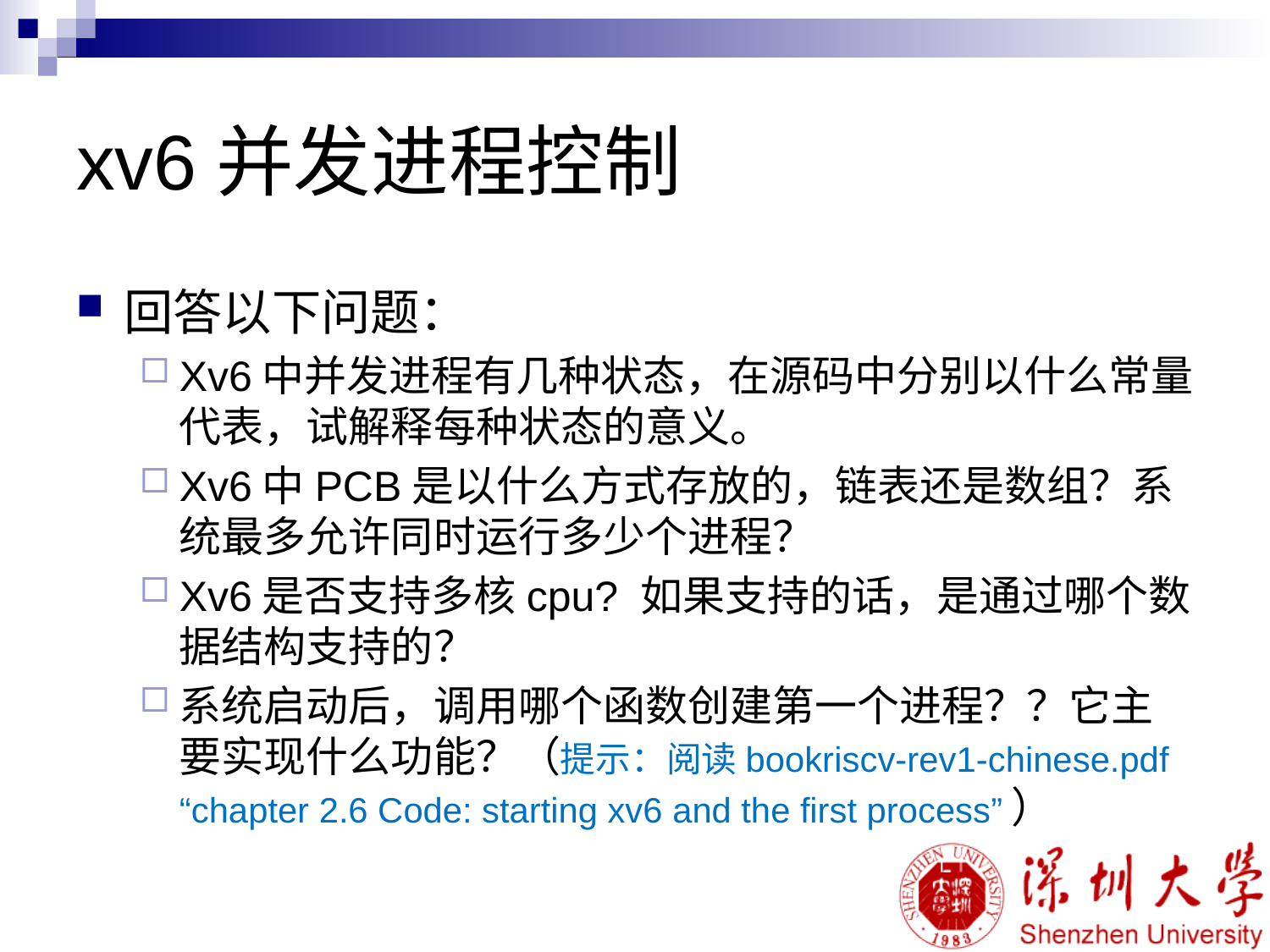

# xv6并发进程控制
回答以下问题：
Xv6中并发进程有几种状态，在源码中分别以什么常量代表，试解释每种状态的意义。
Xv6中PCB是以什么方式存放的，链表还是数组？系统最多允许同时运行多少个进程？
Xv6是否支持多核cpu? 如果支持的话，是通过哪个数据结构支持的？
系统启动后，调用哪个函数创建第一个进程？？它主要实现什么功能？（提示：阅读bookriscv-rev1-chinese.pdf “chapter 2.6 Code: starting xv6 and the first process”）